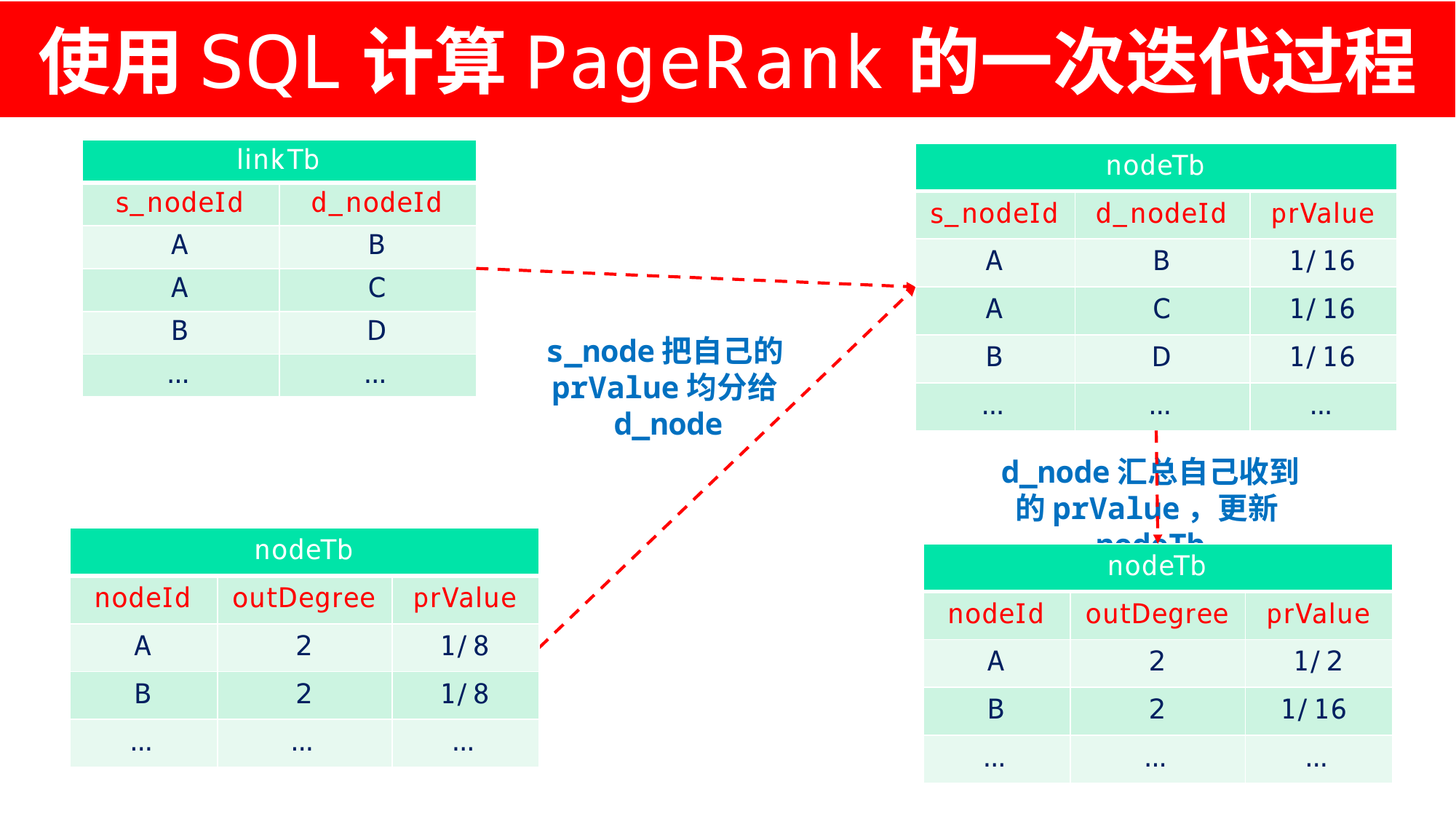

# 使用SQL计算PageRank的一次迭代过程
| linkTb |  |
| --- | --- |
| s\_nodeId | d\_nodeId |
| A | B |
| A | C |
| B | D |
| … | … |
| nodeTb |  |  |
| --- | --- | --- |
| s\_nodeId | d\_nodeId | prValue |
| A | B | 1/16 |
| A | C | 1/16 |
| B | D | 1/16 |
| … | … | … |
s_node把自己的prValue均分给d_node
d_node汇总自己收到的prValue，更新nodeTb
| nodeTb |  |  |
| --- | --- | --- |
| nodeId | outDegree | prValue |
| A | 2 | 1/8 |
| B | 2 | 1/8 |
| … | … | … |
| nodeTb |  |  |
| --- | --- | --- |
| nodeId | outDegree | prValue |
| A | 2 | 1/2 |
| B | 2 | 1/16 |
| … | … | … |